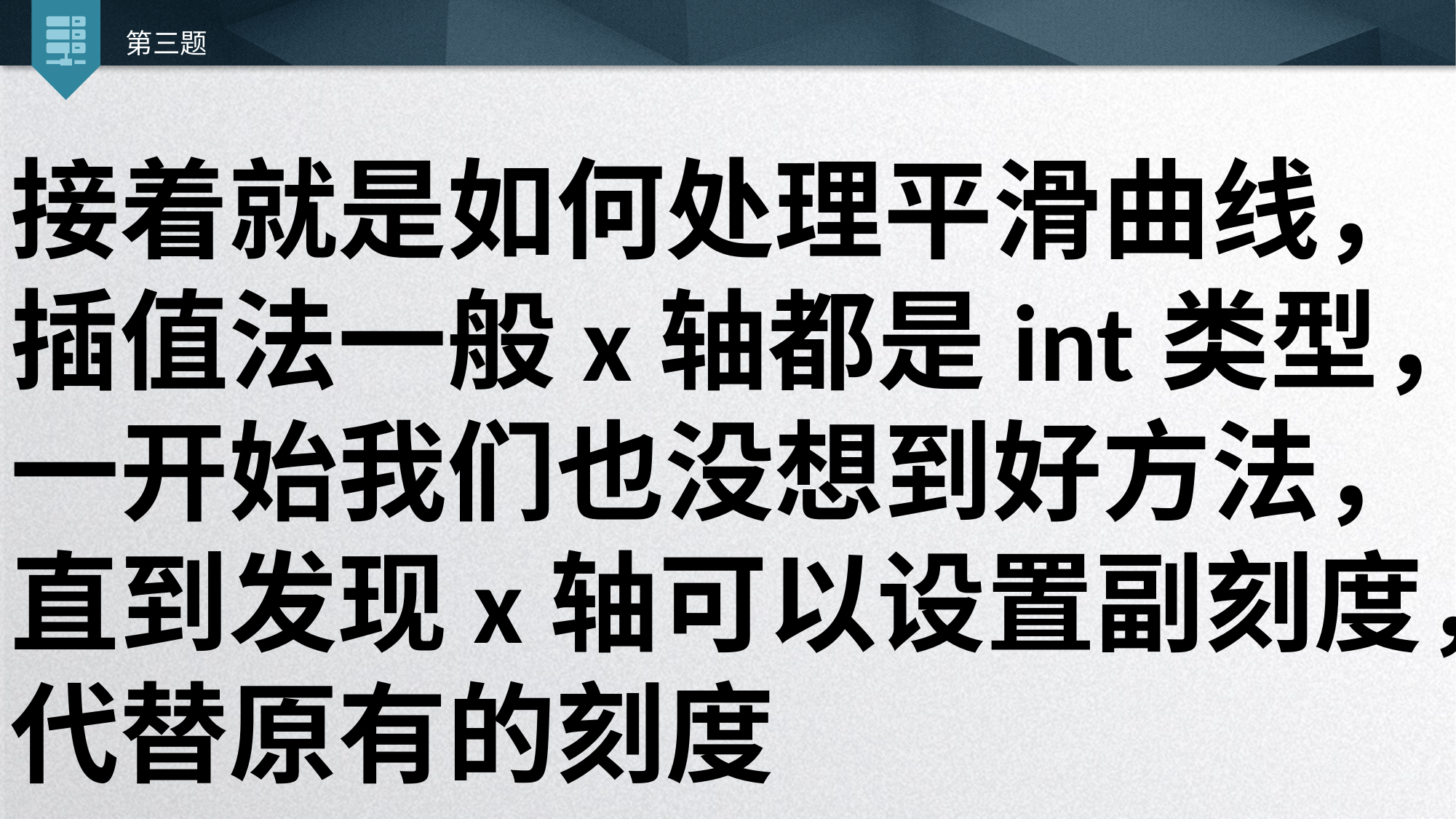

第三题
接着就是如何处理平滑曲线，插值法一般x轴都是int类型，一开始我们也没想到好方法，直到发现x轴可以设置副刻度，代替原有的刻度
延时符